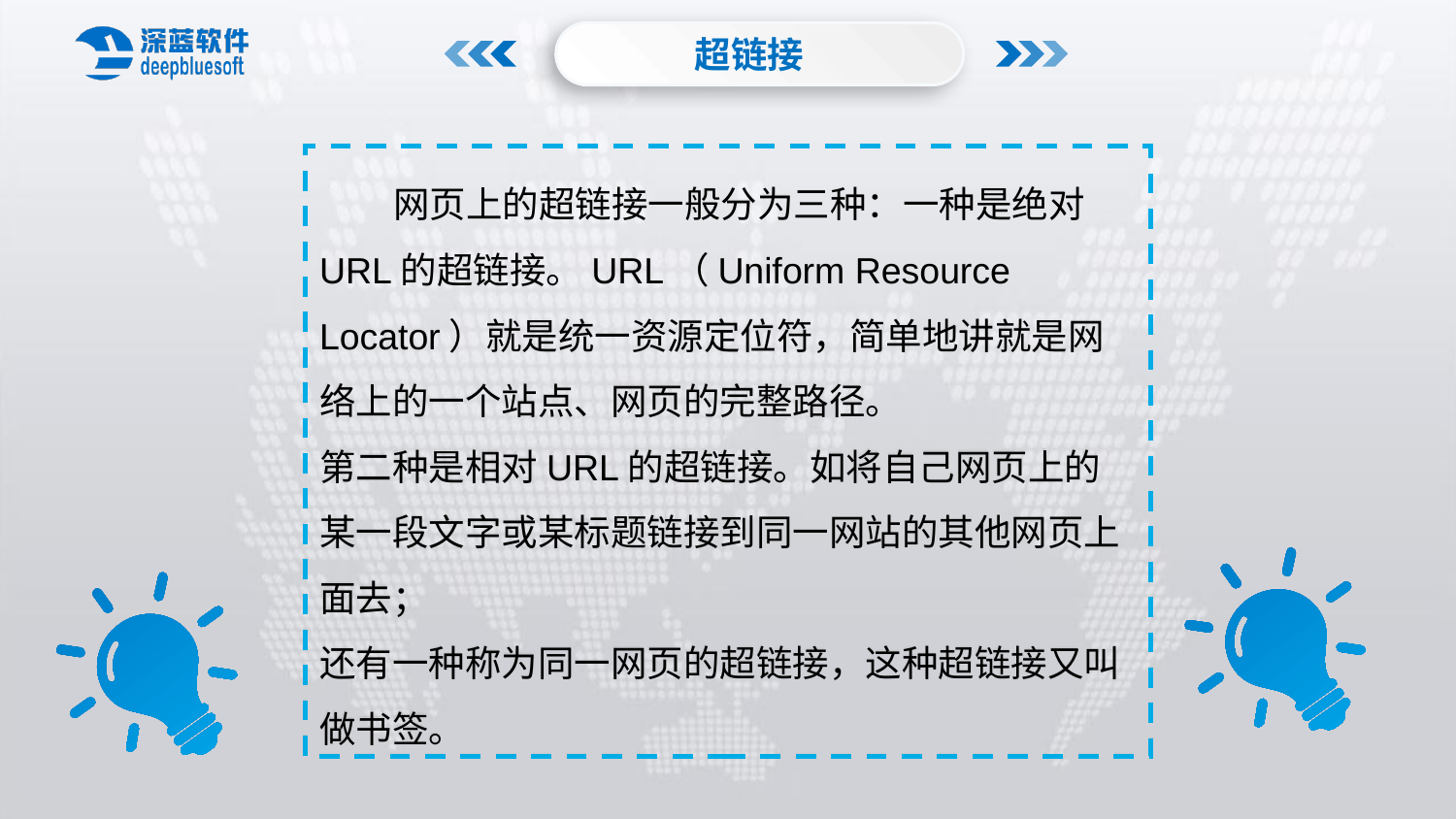

超链接

       网页上的超链接一般分为三种：一种是绝对URL的超链接。URL（Uniform Resource Locator）就是统一资源定位符，简单地讲就是网络上的一个站点、网页的完整路径。
第二种是相对URL的超链接。如将自己网页上的某一段文字或某标题链接到同一网站的其他网页上面去；
还有一种称为同一网页的超链接，这种超链接又叫做书签。